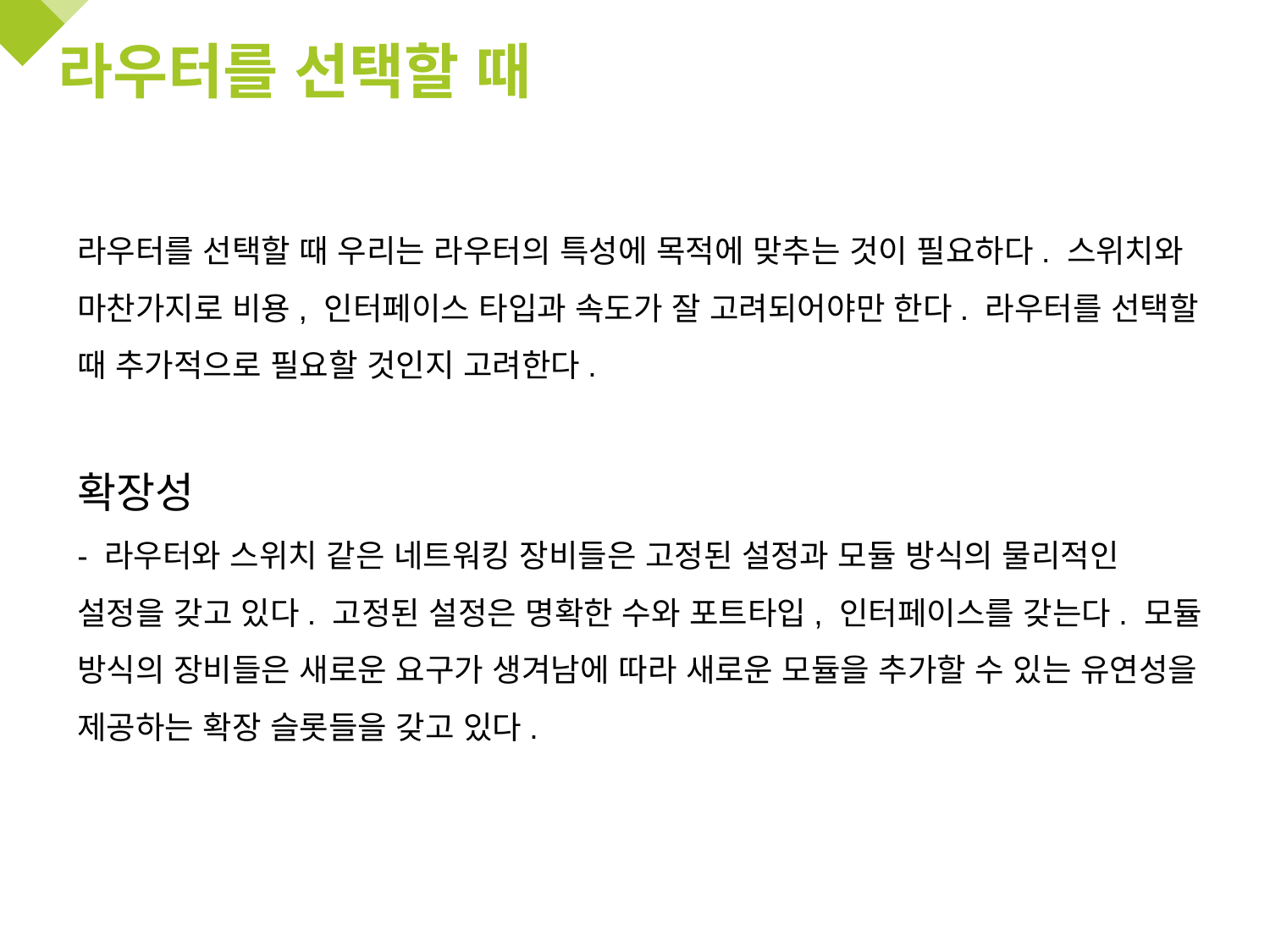

# 라우터를 선택할 때
라우터를 선택할 때 우리는 라우터의 특성에 목적에 맞추는 것이 필요하다. 스위치와 마찬가지로 비용, 인터페이스 타입과 속도가 잘 고려되어야만 한다. 라우터를 선택할 때 추가적으로 필요할 것인지 고려한다.

확장성
- 라우터와 스위치 같은 네트워킹 장비들은 고정된 설정과 모듈 방식의 물리적인 설정을 갖고 있다. 고정된 설정은 명확한 수와 포트타입, 인터페이스를 갖는다. 모듈 방식의 장비들은 새로운 요구가 생겨남에 따라 새로운 모듈을 추가할 수 있는 유연성을 제공하는 확장 슬롯들을 갖고 있다.